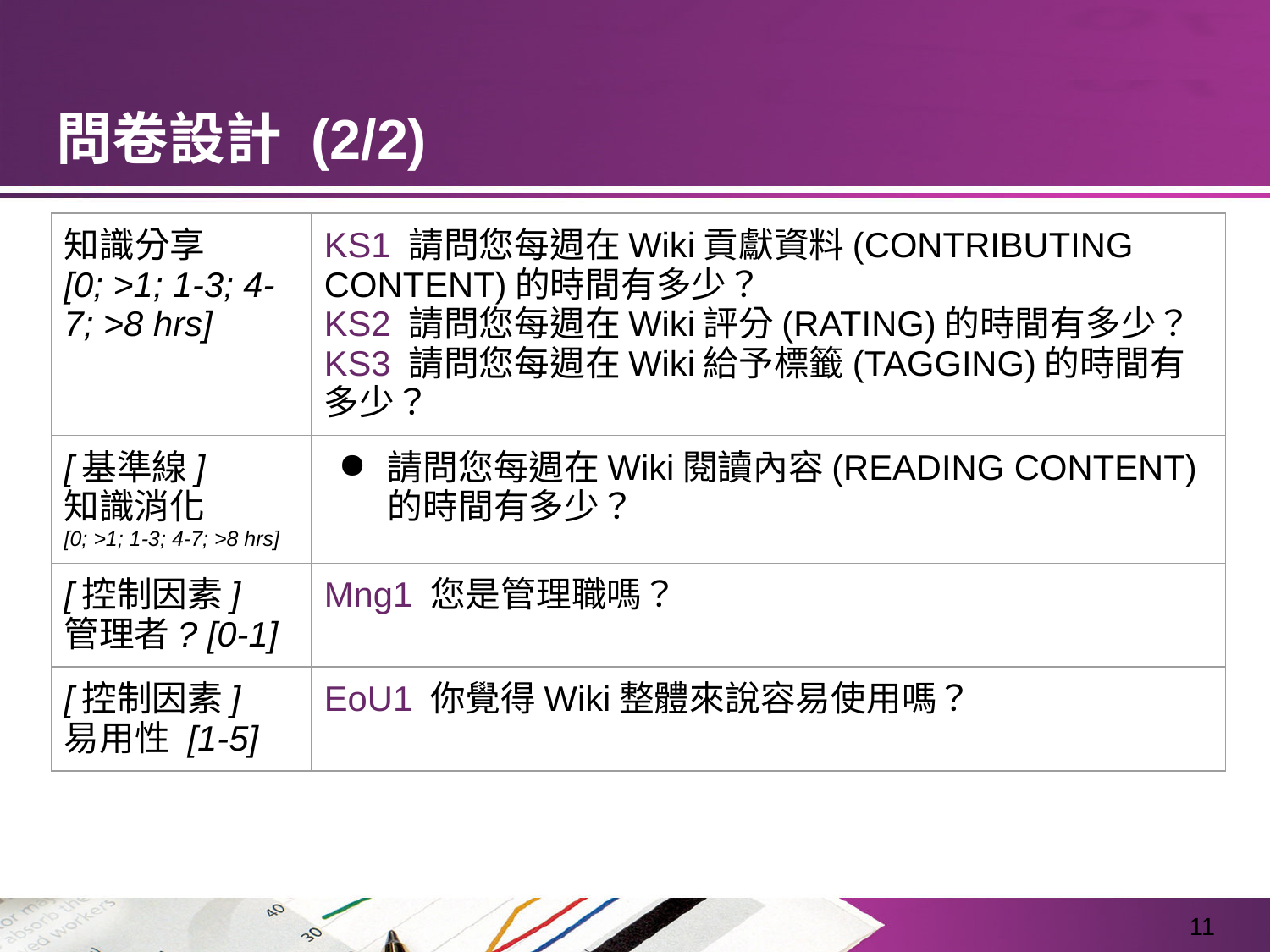

# 問卷設計 (2/2)
| 知識分享 [0; >1; 1-3; 4-7; >8 hrs] | KS1 請問您每週在Wiki貢獻資料(CONTRIBUTING CONTENT)的時間有多少？ KS2 請問您每週在Wiki評分(RATING)的時間有多少？ KS3 請問您每週在Wiki給予標籤(TAGGING)的時間有多少？ |
| --- | --- |
| [基準線] 知識消化 [0; >1; 1-3; 4-7; >8 hrs] | 請問您每週在Wiki閱讀內容(READING CONTENT)的時間有多少？ |
| [控制因素] 管理者? [0-1] | Mng1 您是管理職嗎？ |
| [控制因素] 易用性 [1-5] | EoU1 你覺得Wiki整體來說容易使用嗎？ |
11